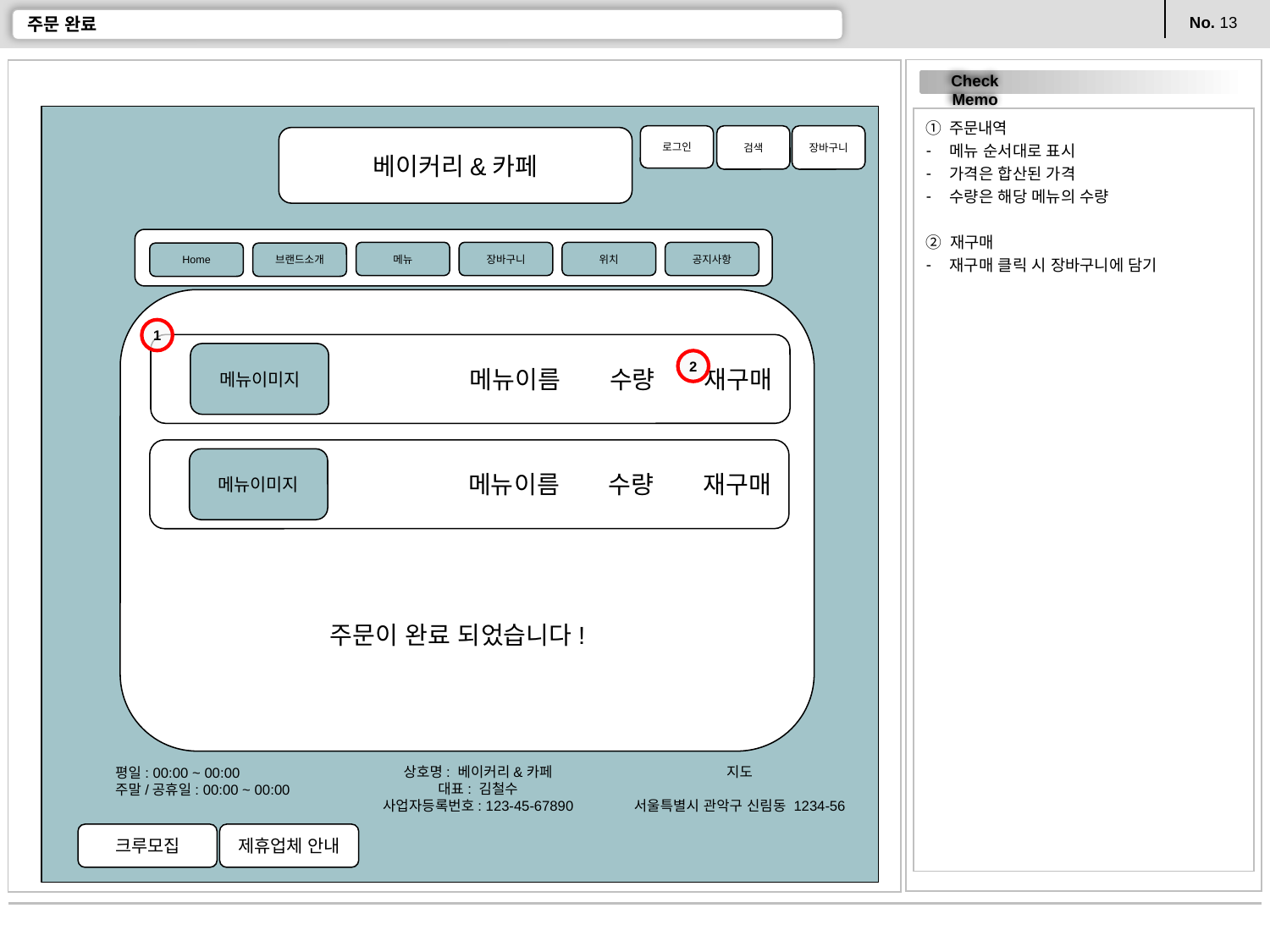

# 주문 완료

로그인
검색
장바구니
베이커리&카페

메뉴
장바구니
위치
공지사항
Home
브랜드소개
상호명: 베이커리&카페
대표: 김철수
사업자등록번호: 123-45-67890
지도

서울특별시 관악구 신림동 1234-56
평일: 00:00 ~ 00:00
주말/공휴일: 00:00 ~ 00:00
크루모집
제휴업체 안내
① 주문내역
메뉴 순서대로 표시
가격은 합산된 가격
수량은 해당 메뉴의 수량

② 재구매
재구매 클릭 시 장바구니에 담기

1
메뉴이름       수량       재구매
메뉴이미지
2
메뉴이름       수량       재구매
메뉴이미지
주문이 완료 되었습니다!